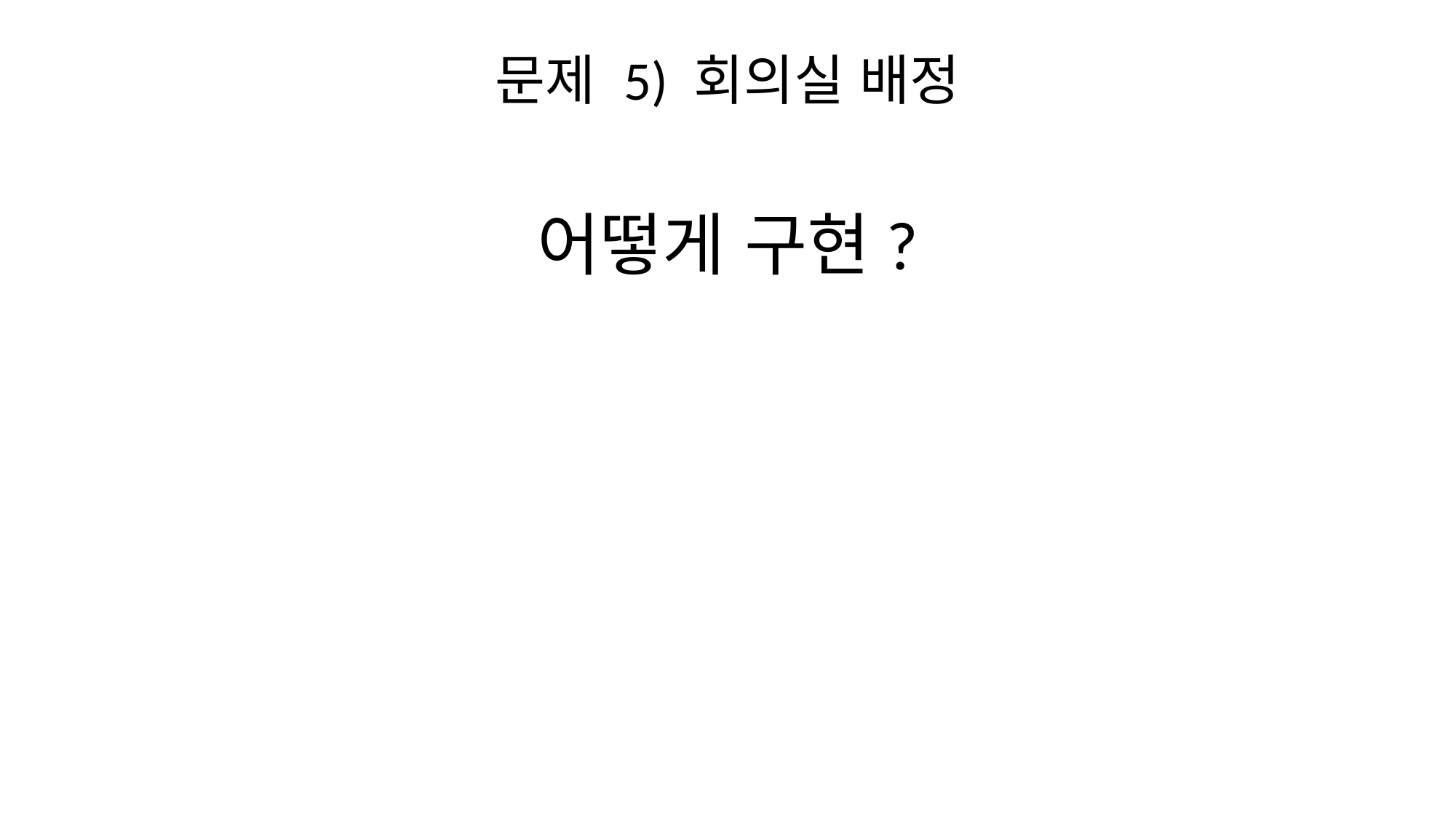

# 문제 5) 회의실 배정
어떻게 구현?